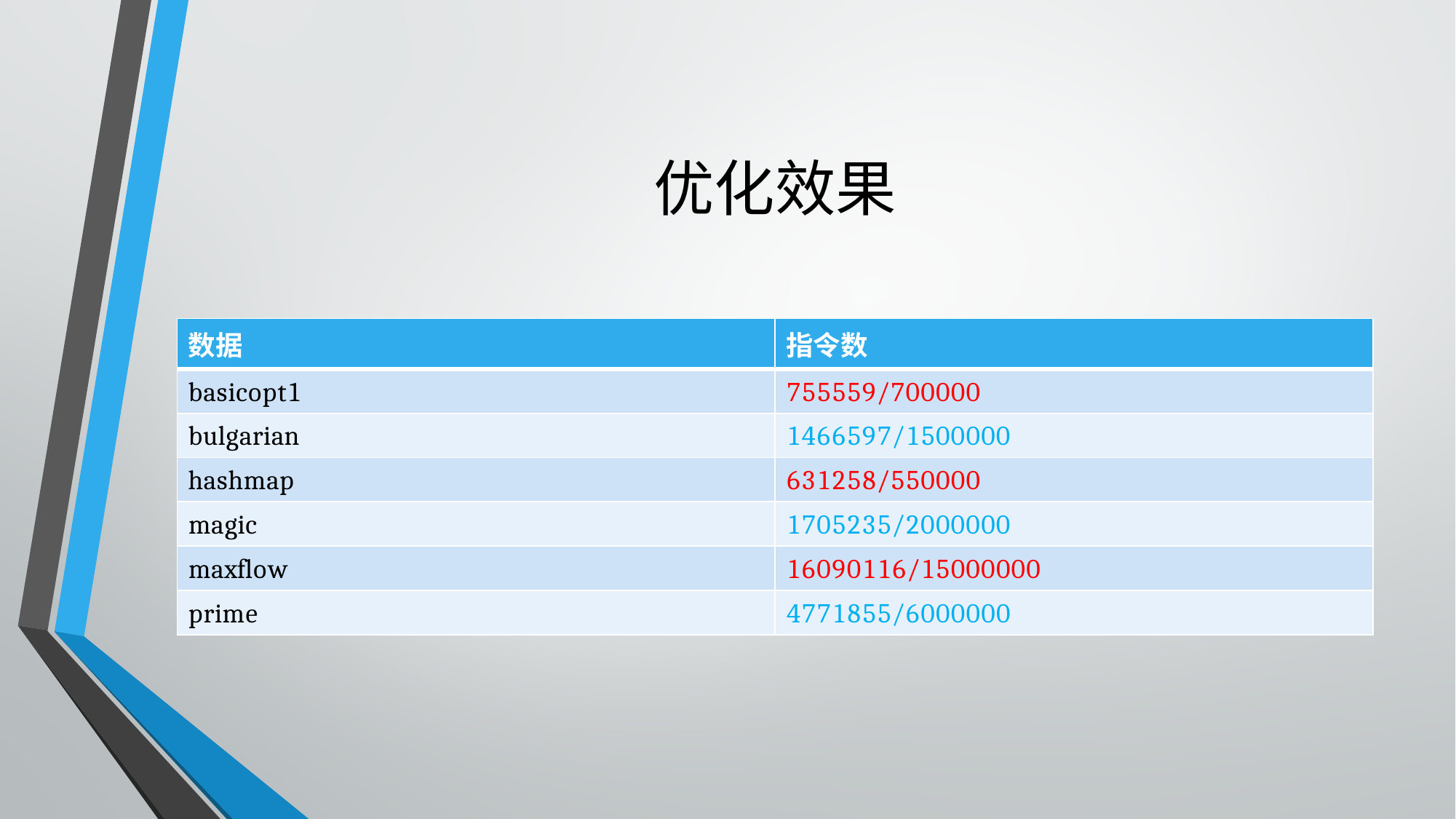

# 优化效果
| 数据 | 指令数 |
| --- | --- |
| basicopt1 | 755559/700000 |
| bulgarian | 1466597/1500000 |
| hashmap | 631258/550000 |
| magic | 1705235/2000000 |
| maxflow | 16090116/15000000 |
| prime | 4771855/6000000 |